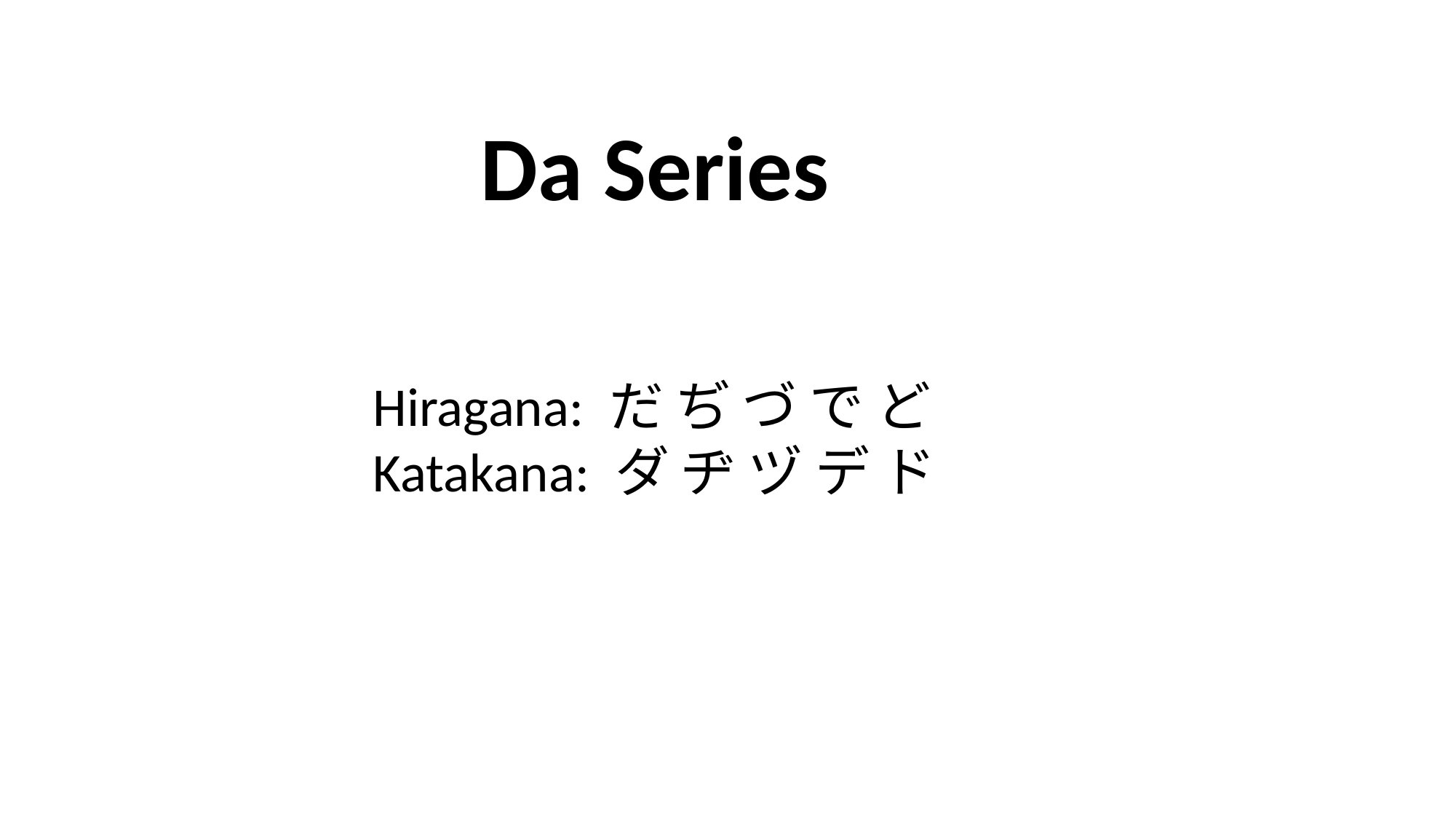

Da Series
Hiragana: だ ぢ づ で ど
Katakana: ダ ヂ ヅ デ ド